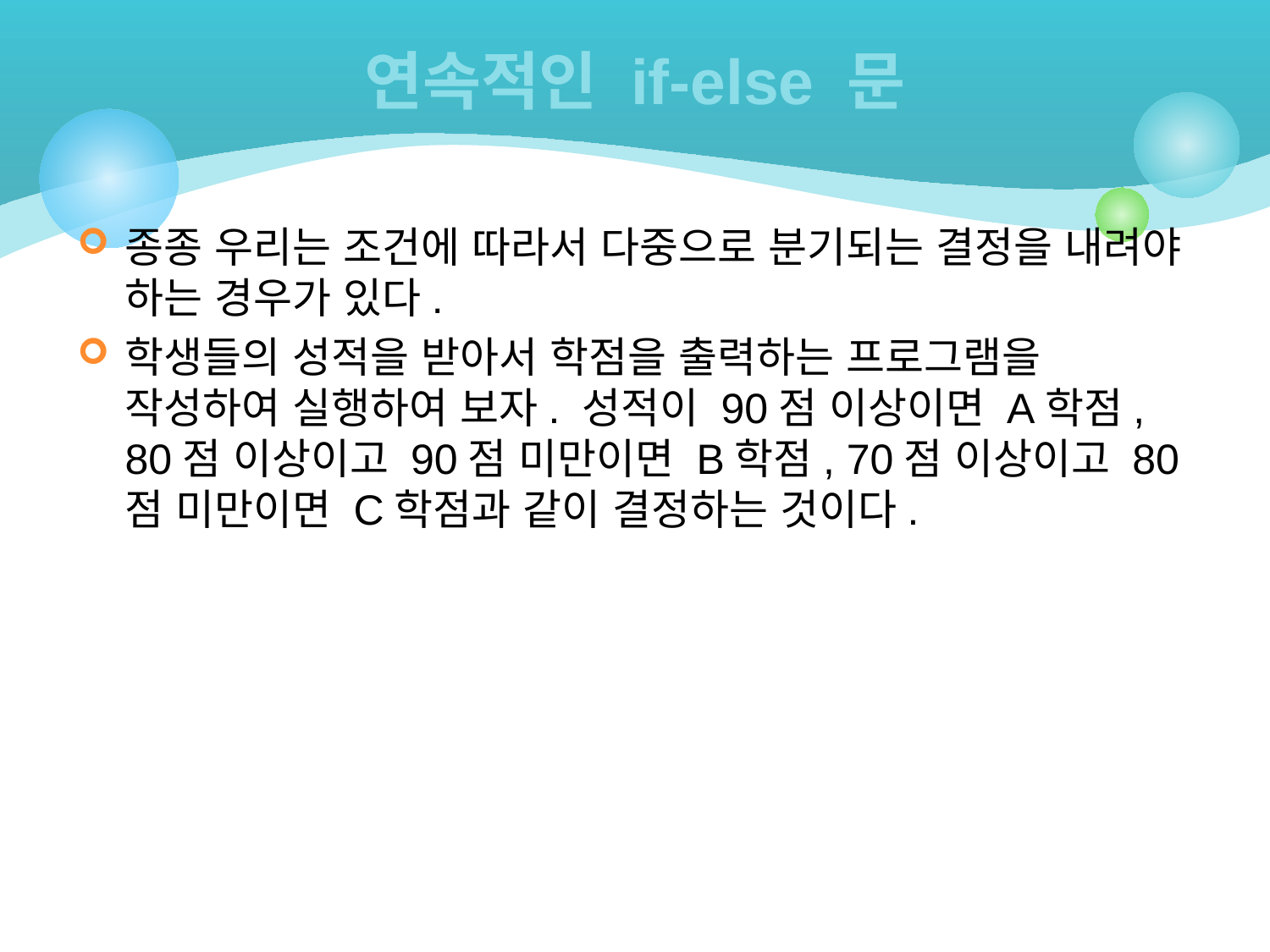

# 연속적인 if-else 문
종종 우리는 조건에 따라서 다중으로 분기되는 결정을 내려야 하는 경우가 있다.
학생들의 성적을 받아서 학점을 출력하는 프로그램을 작성하여 실행하여 보자. 성적이 90점 이상이면 A학점, 80점 이상이고 90점 미만이면 B학점, 70점 이상이고 80점 미만이면 C학점과 같이 결정하는 것이다.